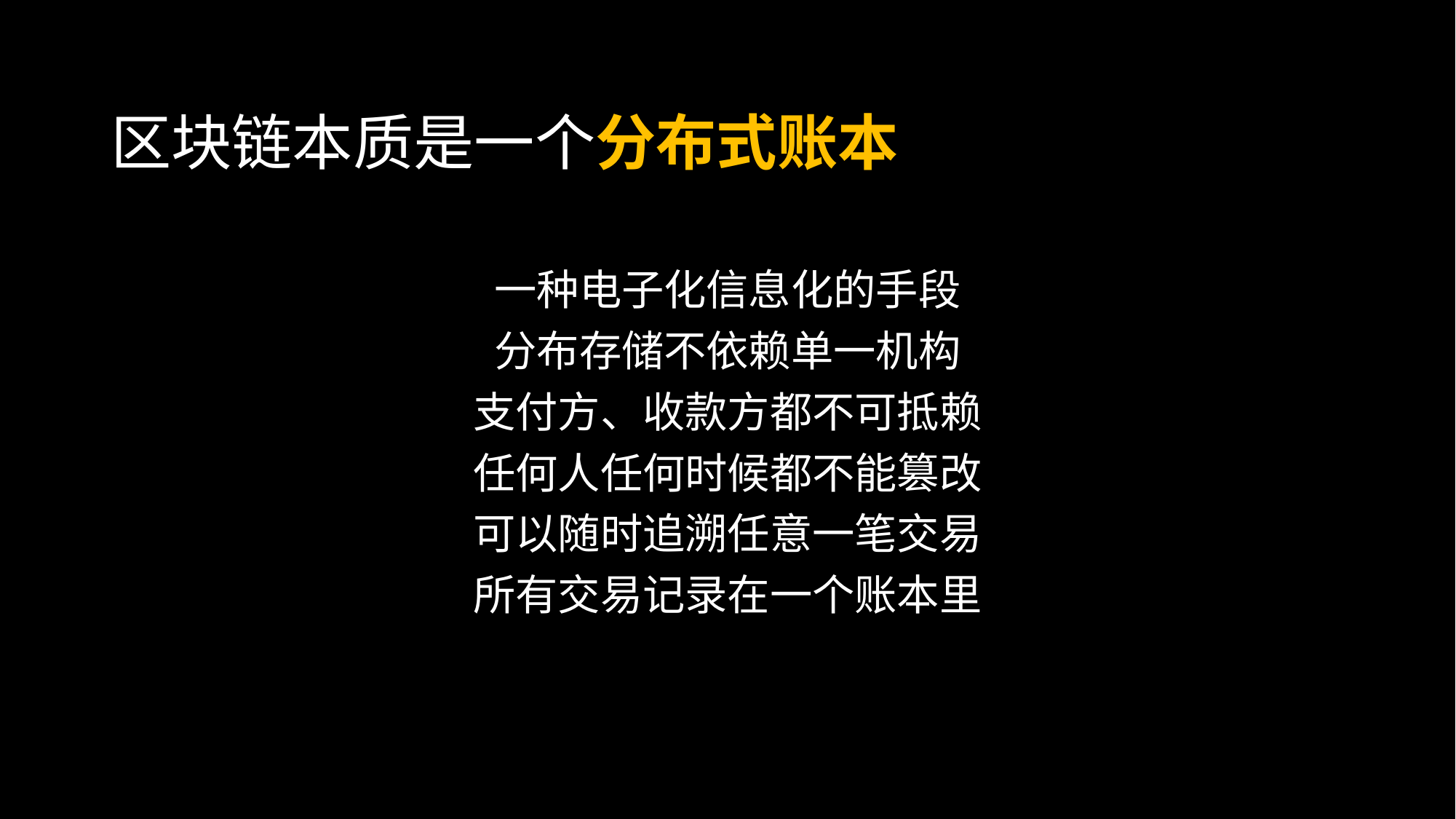

# 区块链本质是一个分布式账本
一种电子化信息化的手段
分布存储不依赖单一机构
支付方、收款方都不可抵赖
任何人任何时候都不能篡改
可以随时追溯任意一笔交易
所有交易记录在一个账本里